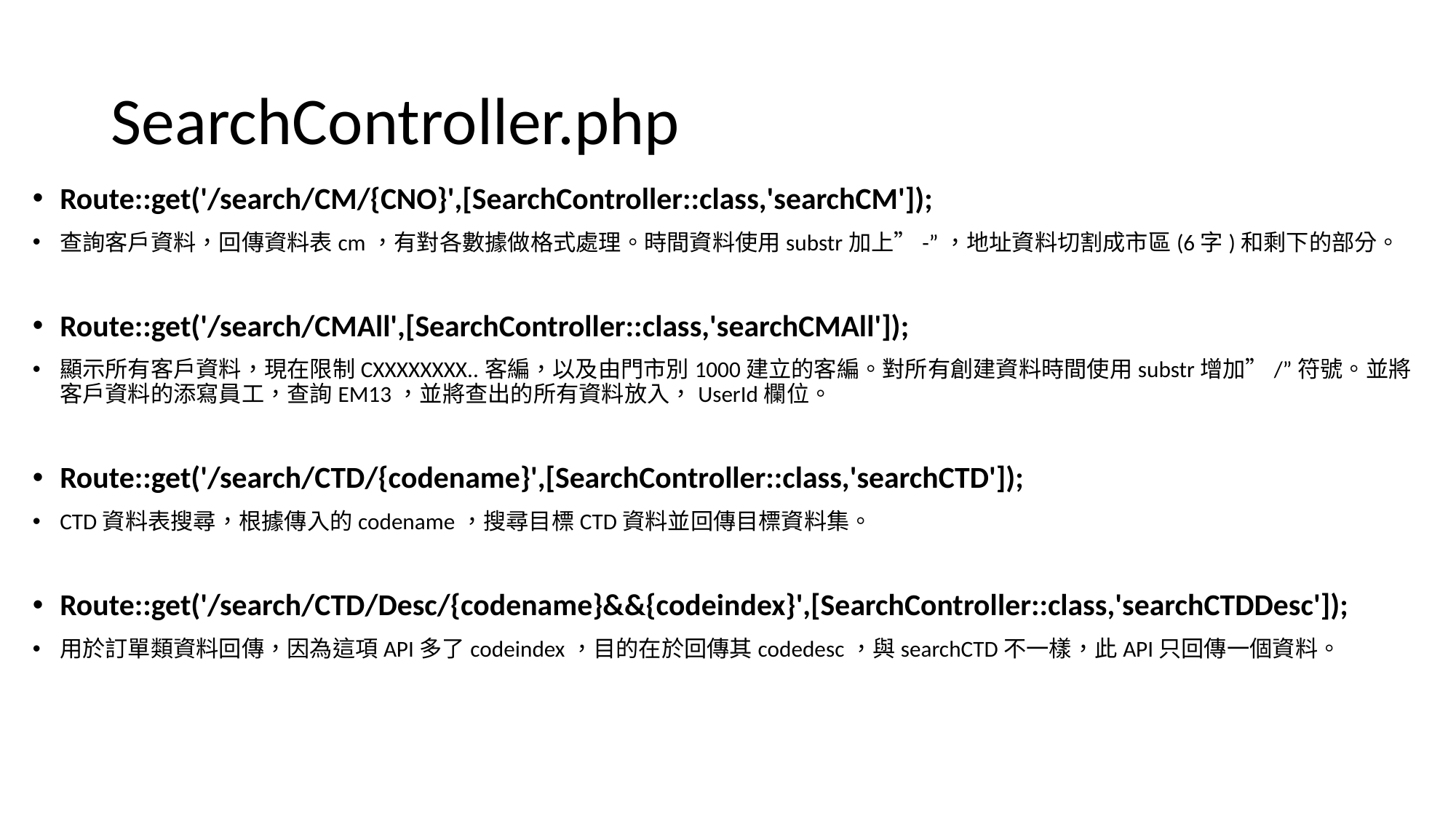

# SearchController.php
Route::get('/search/CM/{CNO}',[SearchController::class,'searchCM']);
查詢客戶資料，回傳資料表cm，有對各數據做格式處理。時間資料使用substr加上”-”，地址資料切割成市區(6字)和剩下的部分。

Route::get('/search/CMAll',[SearchController::class,'searchCMAll']);
顯示所有客戶資料，現在限制CXXXXXXXX..客編，以及由門市別1000建立的客編。對所有創建資料時間使用substr增加”/”符號。並將客戶資料的添寫員工，查詢EM13，並將查出的所有資料放入，UserId欄位。

Route::get('/search/CTD/{codename}',[SearchController::class,'searchCTD']);
CTD資料表搜尋，根據傳入的codename，搜尋目標CTD資料並回傳目標資料集。

Route::get('/search/CTD/Desc/{codename}&&{codeindex}',[SearchController::class,'searchCTDDesc']);
用於訂單類資料回傳，因為這項API多了codeindex，目的在於回傳其codedesc，與searchCTD不一樣，此API只回傳一個資料。